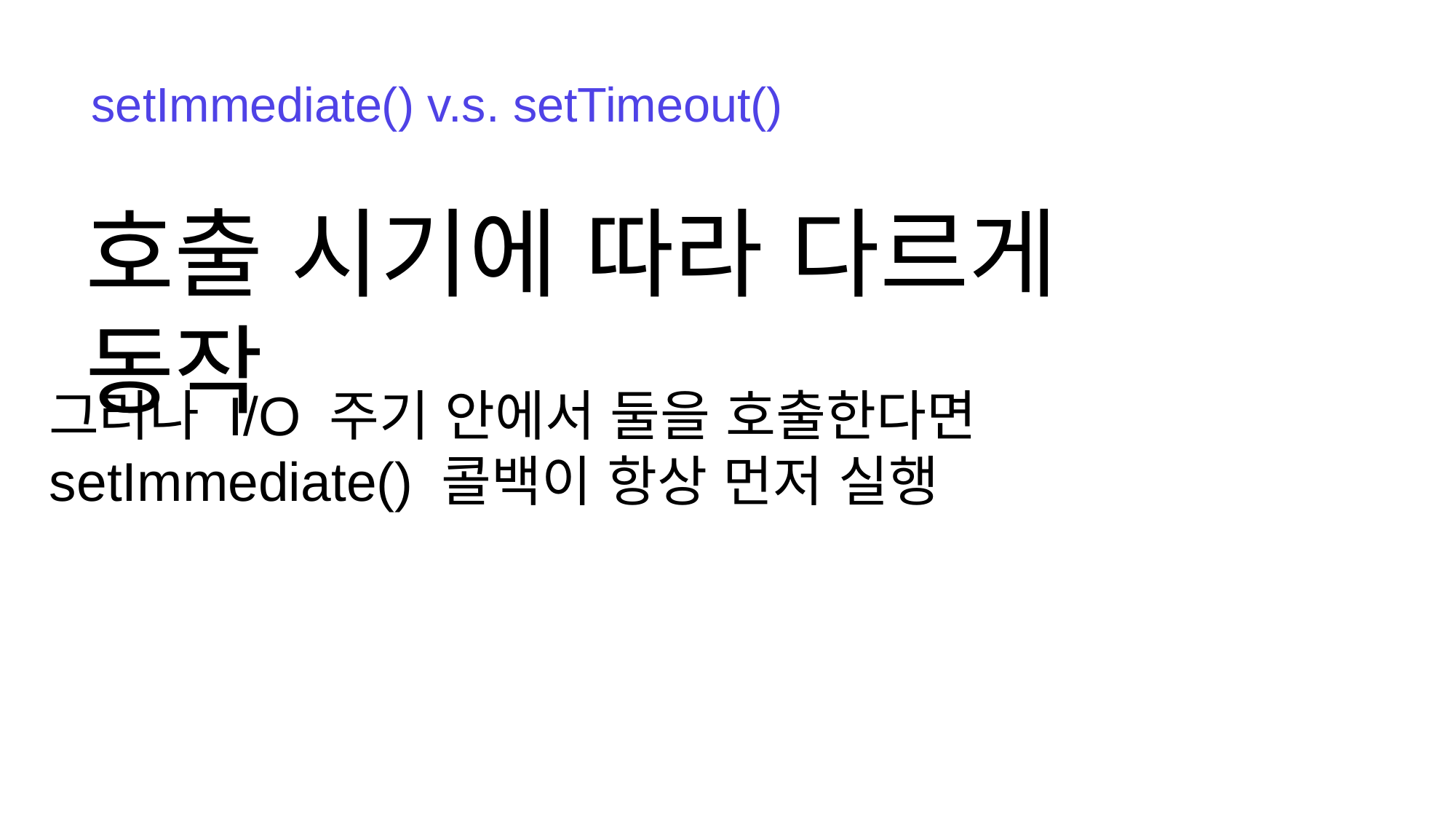

setImmediate() v.s. setTimeout()
호출 시기에 따라 다르게 동작
그러나 I/O 주기 안에서 둘을 호출한다면
setImmediate() 콜백이 항상 먼저 실행